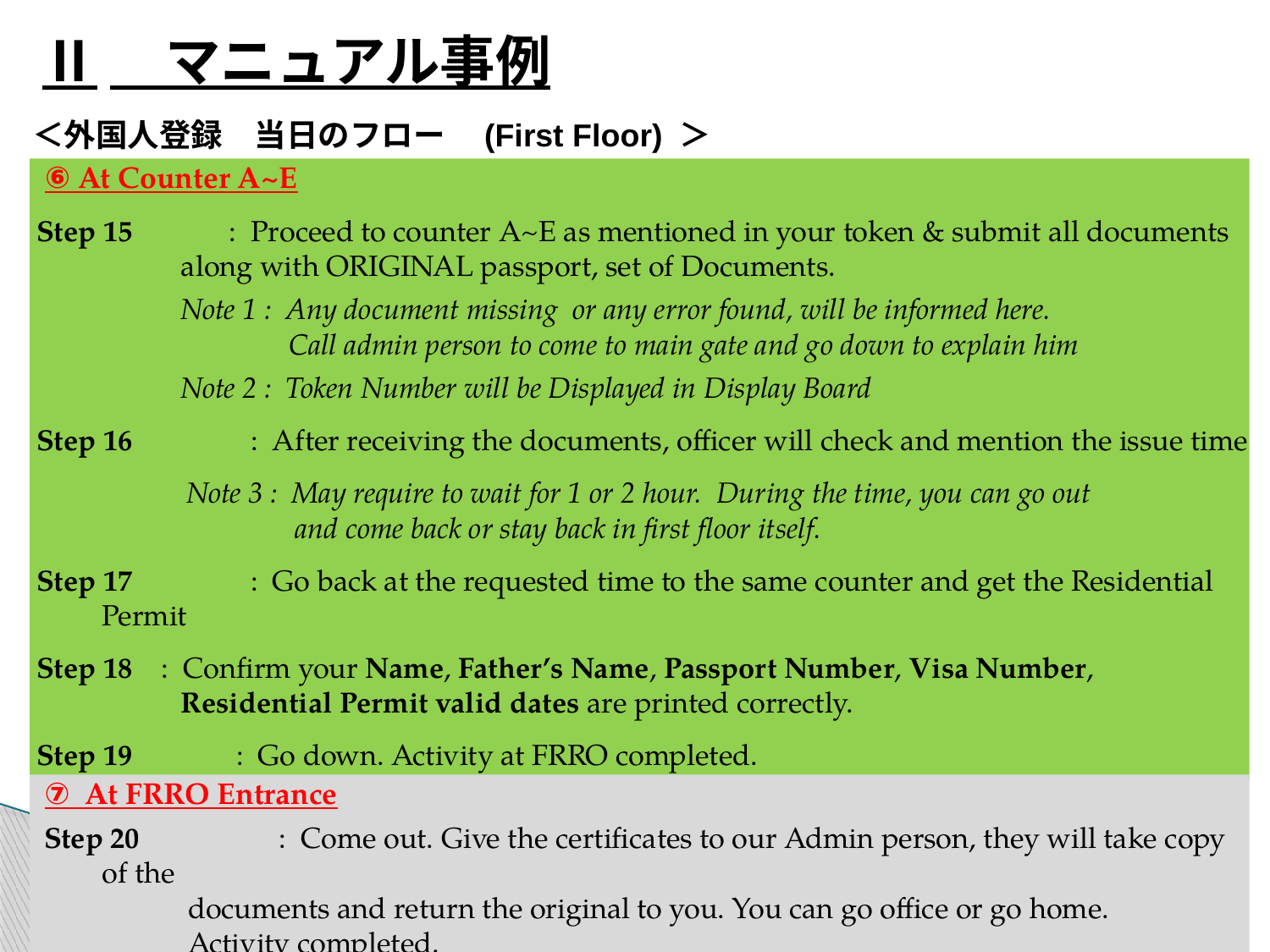

Ⅱ　マニュアル事例
＜外国人登録　当日のフロー　(First Floor) ＞
  ⑥ At Counter A~E

 Step 15  	:  Proceed to counter A~E as mentioned in your token & submit all documents
                     along with ORIGINAL passport, set of Documents.

                     Note 1 :  Any document missing  or any error found, will be informed here.
	                          Call admin person to come to main gate and go down to explain him

                     Note 2 :  Token Number will be Displayed in Display Board

 Step 16	   :  After receiving the documents, officer will check and mention the issue time

             Note 3 :  May require to wait for 1 or 2 hour.  During the time, you can go out
                            and come back or stay back in first floor itself.

 Step 17	   :  Go back at the requested time to the same counter and get the Residential Permit

 Step 18    :  Confirm your Name, Father’s Name, Passport Number, Visa Number,
                     Residential Permit valid dates are printed correctly.

 Step 19  	 :  Go down. Activity at FRRO completed.

  ⑦  At FRRO Entrance

  Step 20	 　:  Come out. Give the certificates to our Admin person, they will take copy of the
                      documents and return the original to you. You can go office or go home.
                      Activity completed.